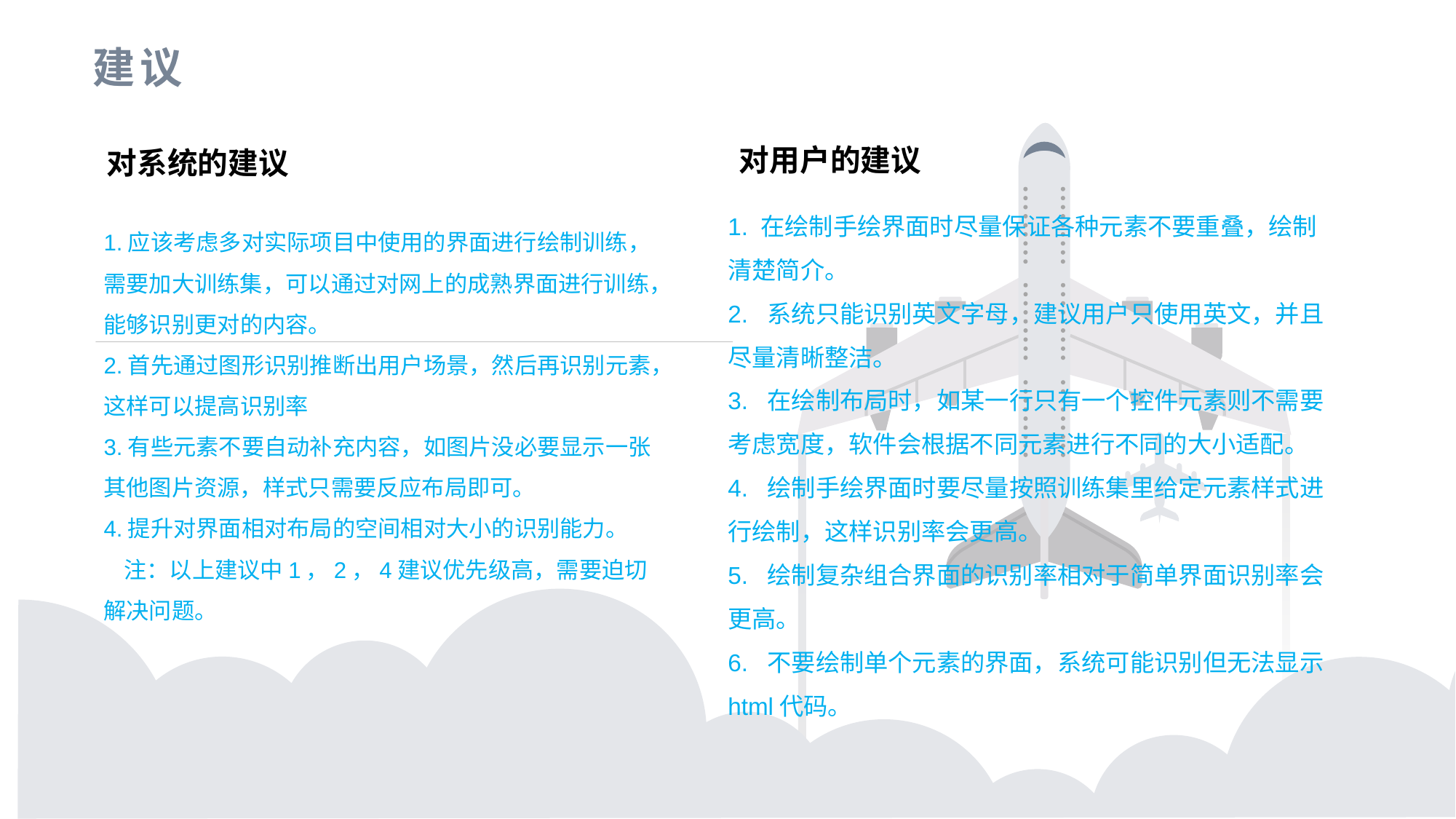

# 建议
对用户的建议

对系统的建议
1.应该考虑多对实际项目中使用的界面进行绘制训练，需要加大训练集，可以通过对网上的成熟界面进行训练，能够识别更对的内容。
2.首先通过图形识别推断出用户场景，然后再识别元素，这样可以提高识别率
3.有些元素不要自动补充内容，如图片没必要显示一张其他图片资源，样式只需要反应布局即可。
4.提升对界面相对布局的空间相对大小的识别能力。
   注：以上建议中1，2，4建议优先级高，需要迫切解决问题。

1. 在绘制手绘界面时尽量保证各种元素不要重叠，绘制清楚简介。
2.  系统只能识别英文字母，建议用户只使用英文，并且尽量清晰整洁。
3.  在绘制布局时，如某一行只有一个控件元素则不需要考虑宽度，软件会根据不同元素进行不同的大小适配。
4.  绘制手绘界面时要尽量按照训练集里给定元素样式进行绘制，这样识别率会更高。
5.  绘制复杂组合界面的识别率相对于简单界面识别率会更高。
6.  不要绘制单个元素的界面，系统可能识别但无法显示html代码。

www.islide.cc
26